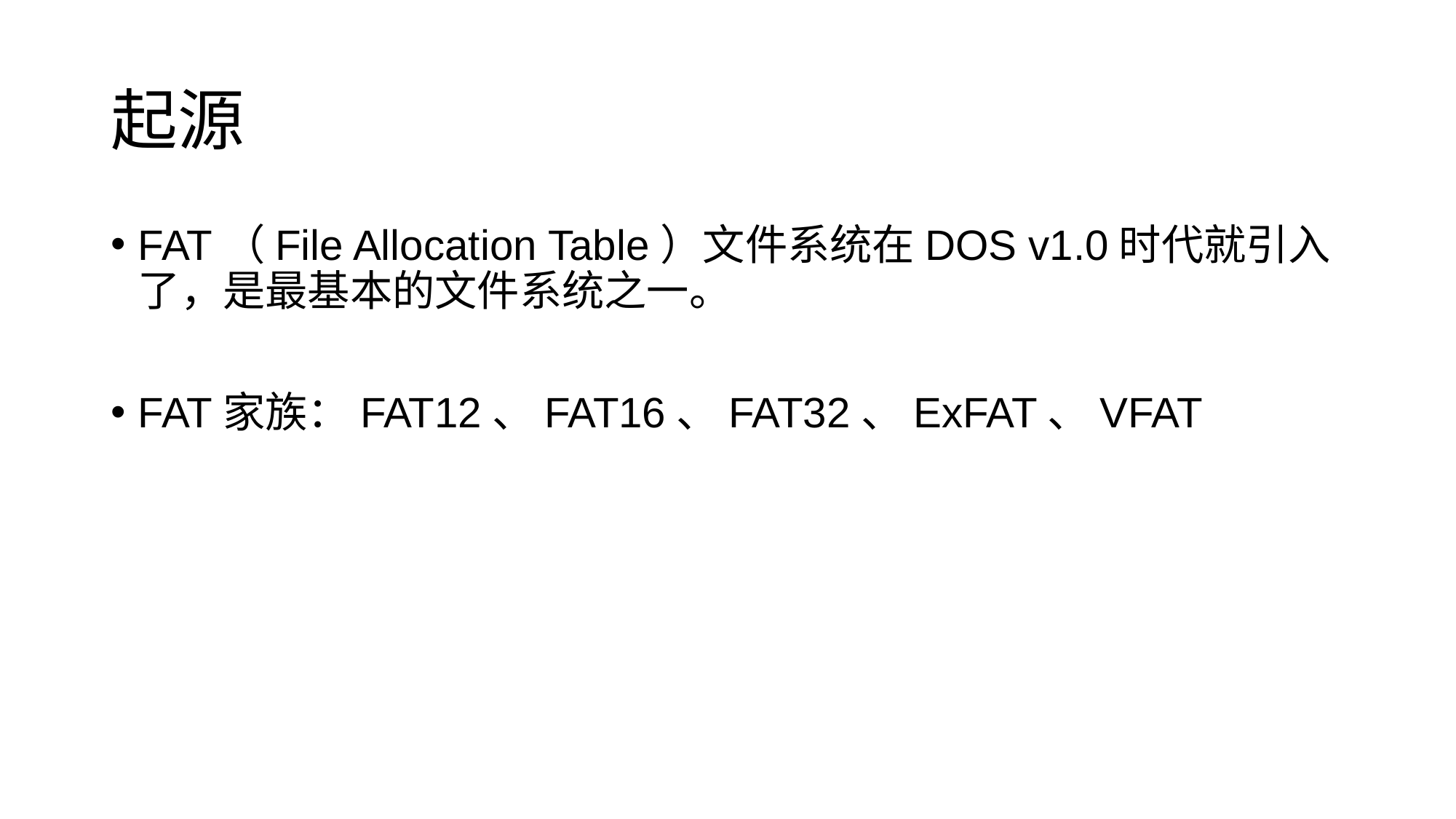

# 起源
FAT（File Allocation Table）文件系统在DOS v1.0时代就引入了，是最基本的文件系统之一。

FAT家族：FAT12、FAT16、FAT32、ExFAT、VFAT